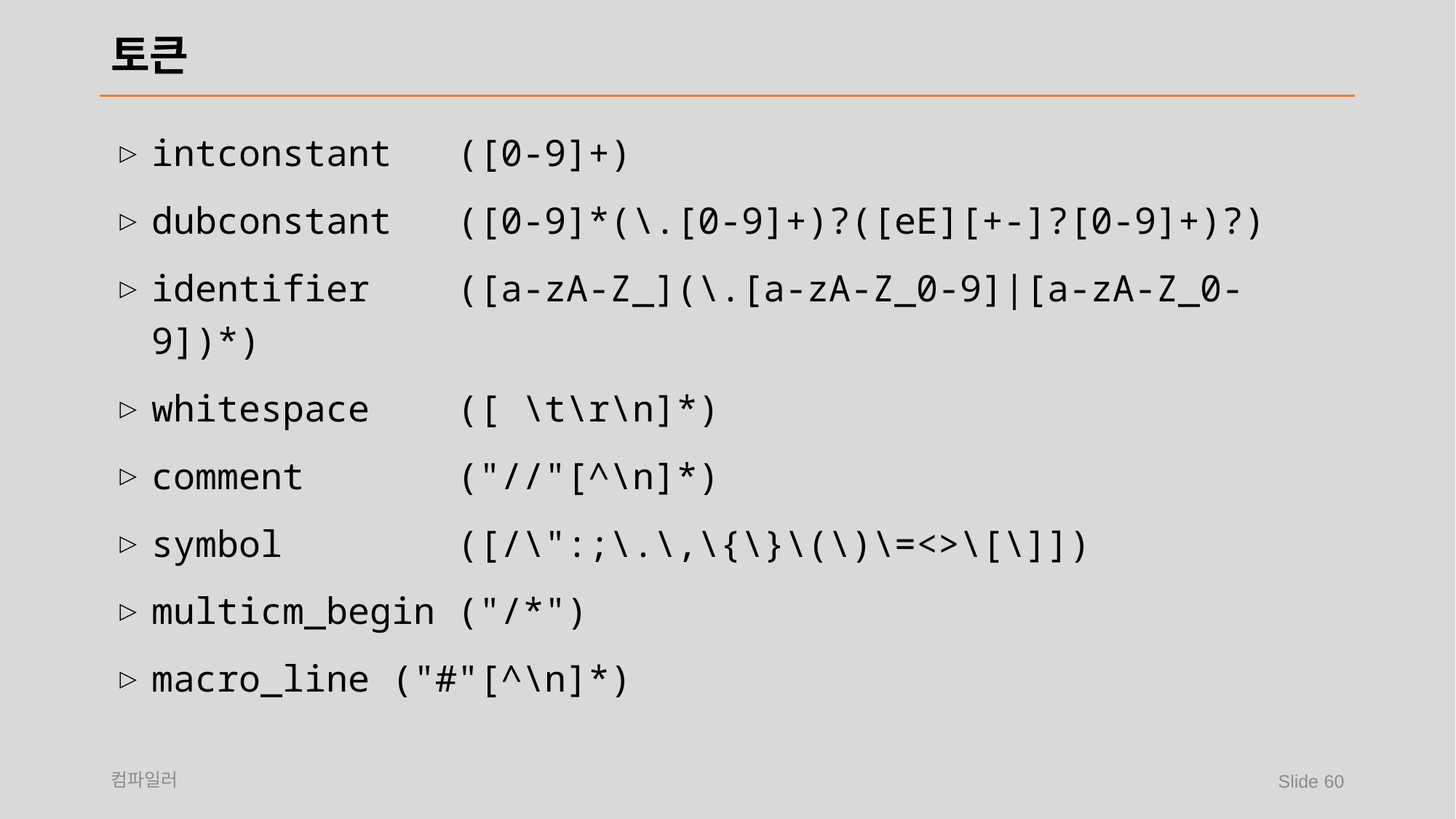

# 토큰
intconstant   ([0-9]+)
dubconstant   ([0-9]*(\.[0-9]+)?([eE][+-]?[0-9]+)?)
identifier    ([a-zA-Z_](\.[a-zA-Z_0-9]|[a-zA-Z_0-9])*)
whitespace    ([ \t\r\n]*)
comment       ("//"[^\n]*)
symbol        ([/\":;\.\,\{\}\(\)\=<>\[\]])
multicm_begin ("/*")
macro_line ("#"[^\n]*)
컴파일러
Slide 60